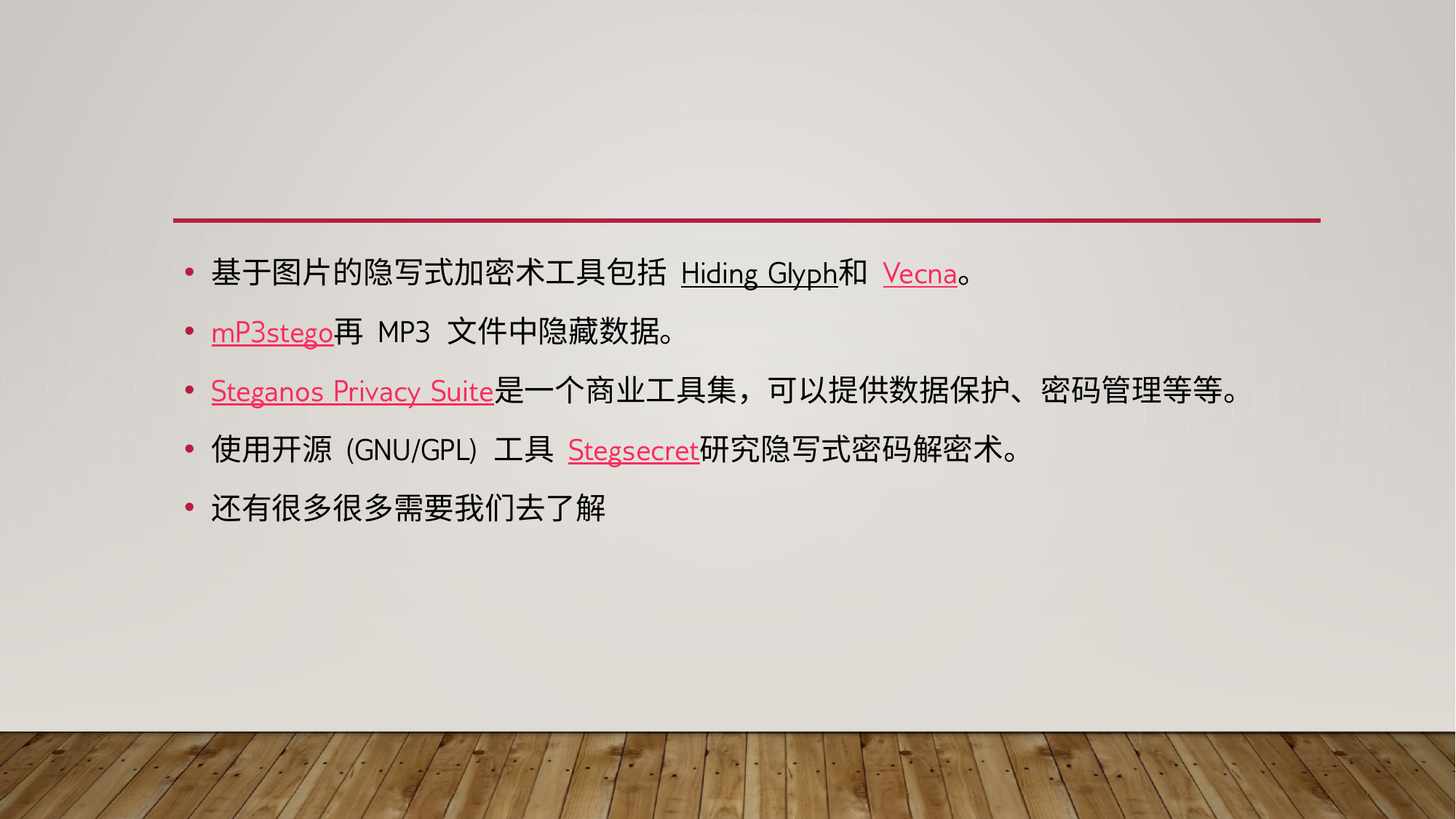

#
基于图片的隐写式加密术工具包括 Hiding Glyph和 Vecna。
mP3stego再 MP3 文件中隐藏数据。
Steganos Privacy Suite是一个商业工具集，可以提供数据保护、密码管理等等。
使用开源 (GNU/GPL) 工具 Stegsecret研究隐写式密码解密术。
还有很多很多需要我们去了解